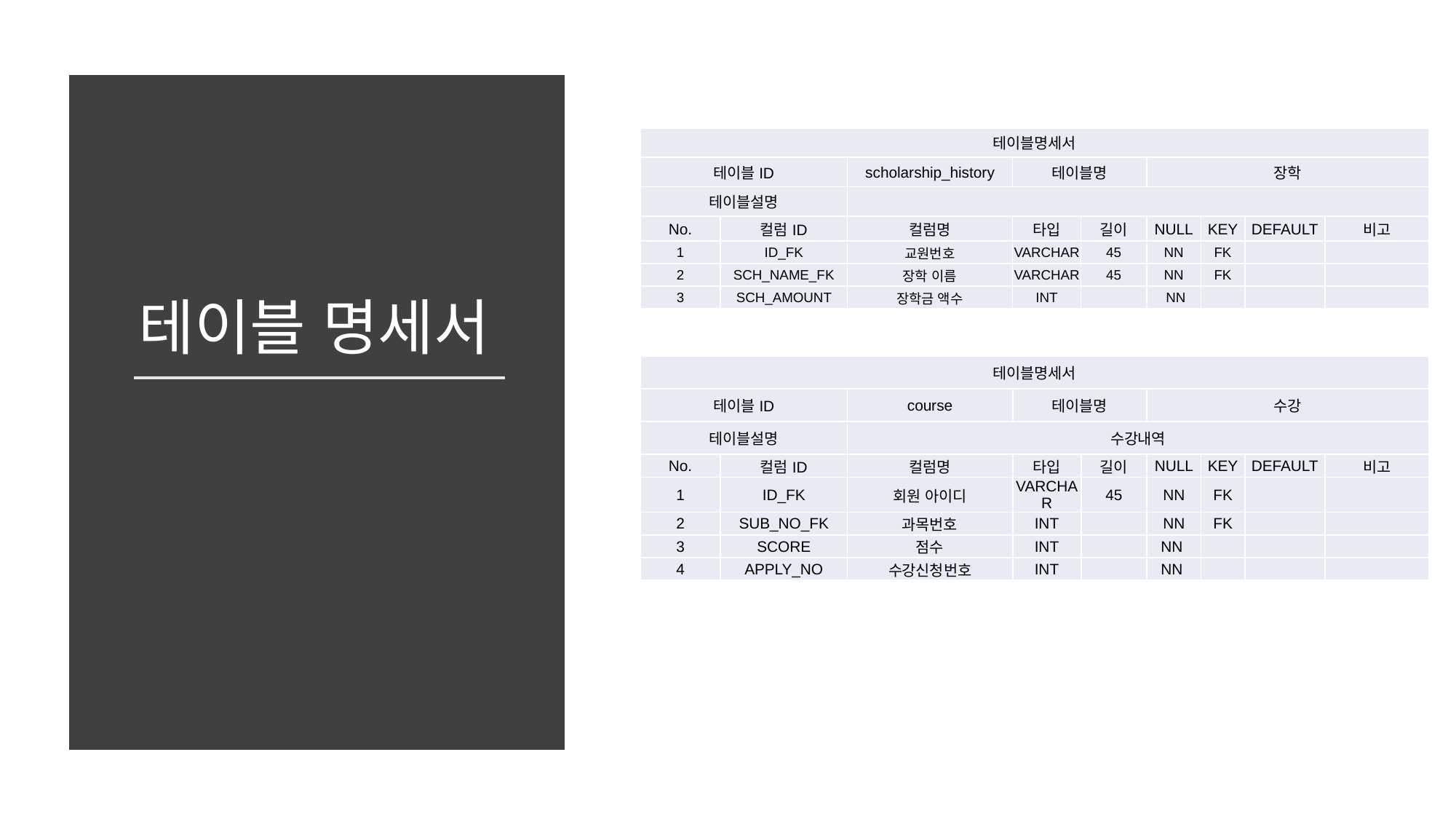

# 테이블 명세서
| 테이블명세서 |  |  |  |  |  |  |  |  |
| --- | --- | --- | --- | --- | --- | --- | --- | --- |
| 테이블ID |  | scholarship\_history | 테이블명 |  | 장학 |  |  |  |
| 테이블설명 |  |  |  |  |  |  |  |  |
| No. | 컬럼ID | 컬럼명 | 타입 | 길이 | NULL | KEY | DEFAULT | 비고 |
| 1 | ID\_FK | 교원번호 | VARCHAR | 45 | NN | FK |  |  |
| 2 | SCH\_NAME\_FK | 장학 이름 | VARCHAR | 45 | NN | FK |  |  |
| 3 | SCH\_AMOUNT | 장학금 액수 | INT |  | NN |  |  |  |
| 테이블명세서 |  |  |  |  |  |  |  |  |
| --- | --- | --- | --- | --- | --- | --- | --- | --- |
| 테이블ID |  | course | 테이블명 |  | 수강 |  |  |  |
| 테이블설명 |  | 수강내역 |  |  |  |  |  |  |
| No. | 컬럼ID | 컬럼명 | 타입 | 길이 | NULL | KEY | DEFAULT | 비고 |
| 1 | ID\_FK | 회원 아이디 | VARCHAR | 45 | NN | FK |  |  |
| 2 | SUB\_NO\_FK | 과목번호 | INT |  | NN | FK |  |  |
| 3 | SCORE | 점수 | INT |  | NN |  |  |  |
| 4 | APPLY\_NO | 수강신청번호 | INT |  | NN |  |  |  |